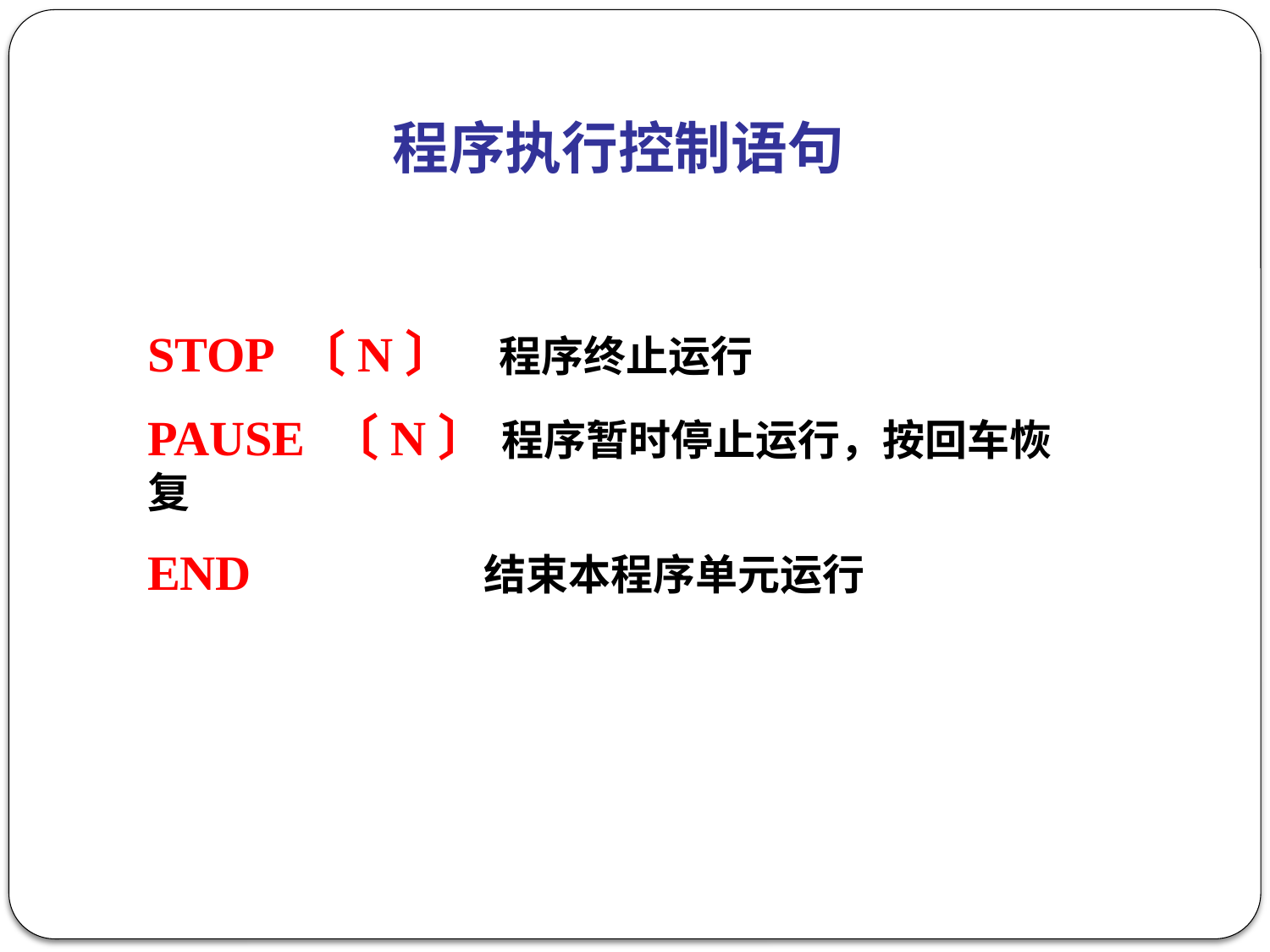

程序执行控制语句
STOP 〔N〕    程序终止运行
PAUSE 〔N〕  程序暂时停止运行，按回车恢复
END                  结束本程序单元运行